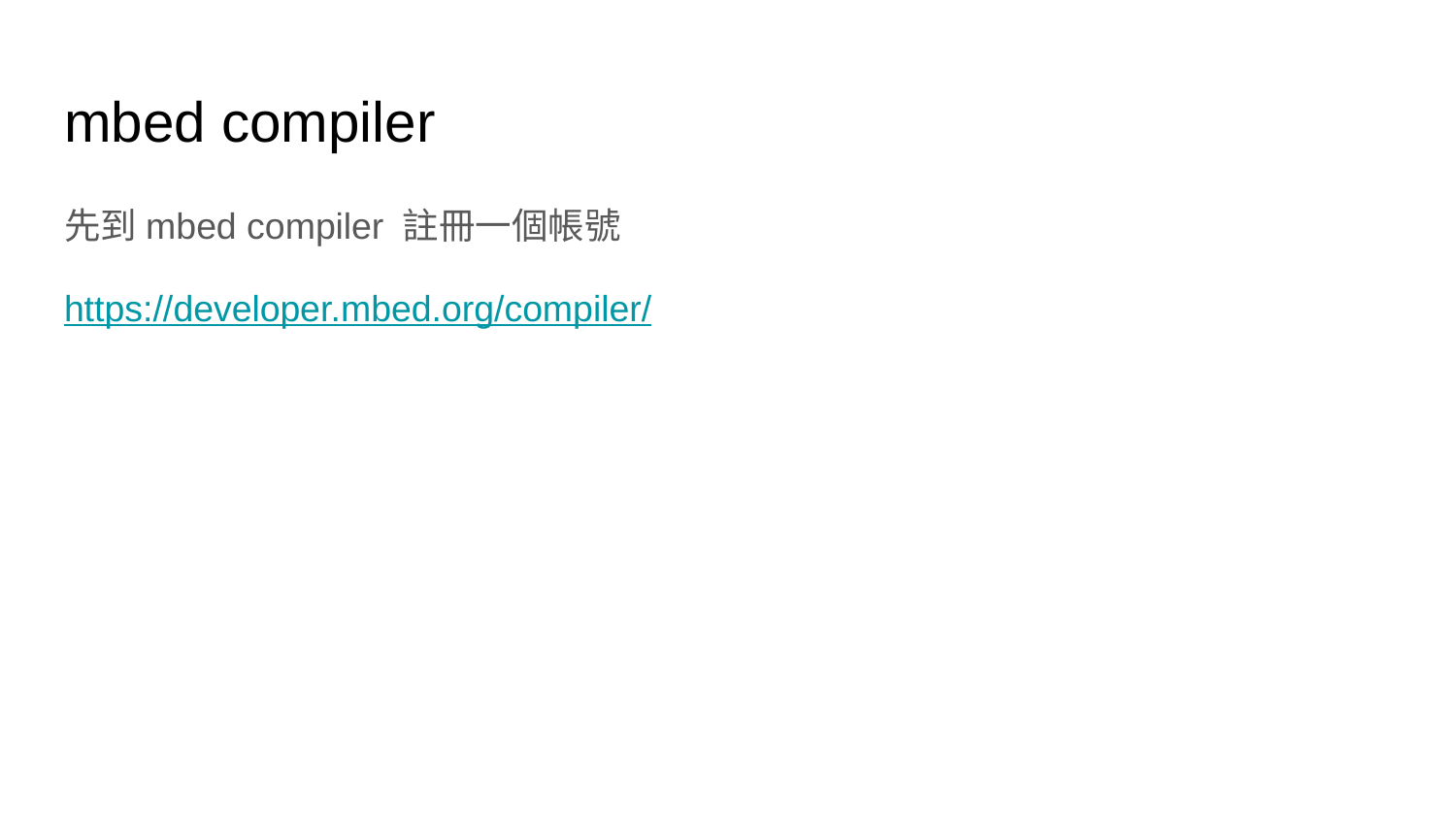

# mbed compiler
先到mbed compiler 註冊一個帳號
https://developer.mbed.org/compiler/